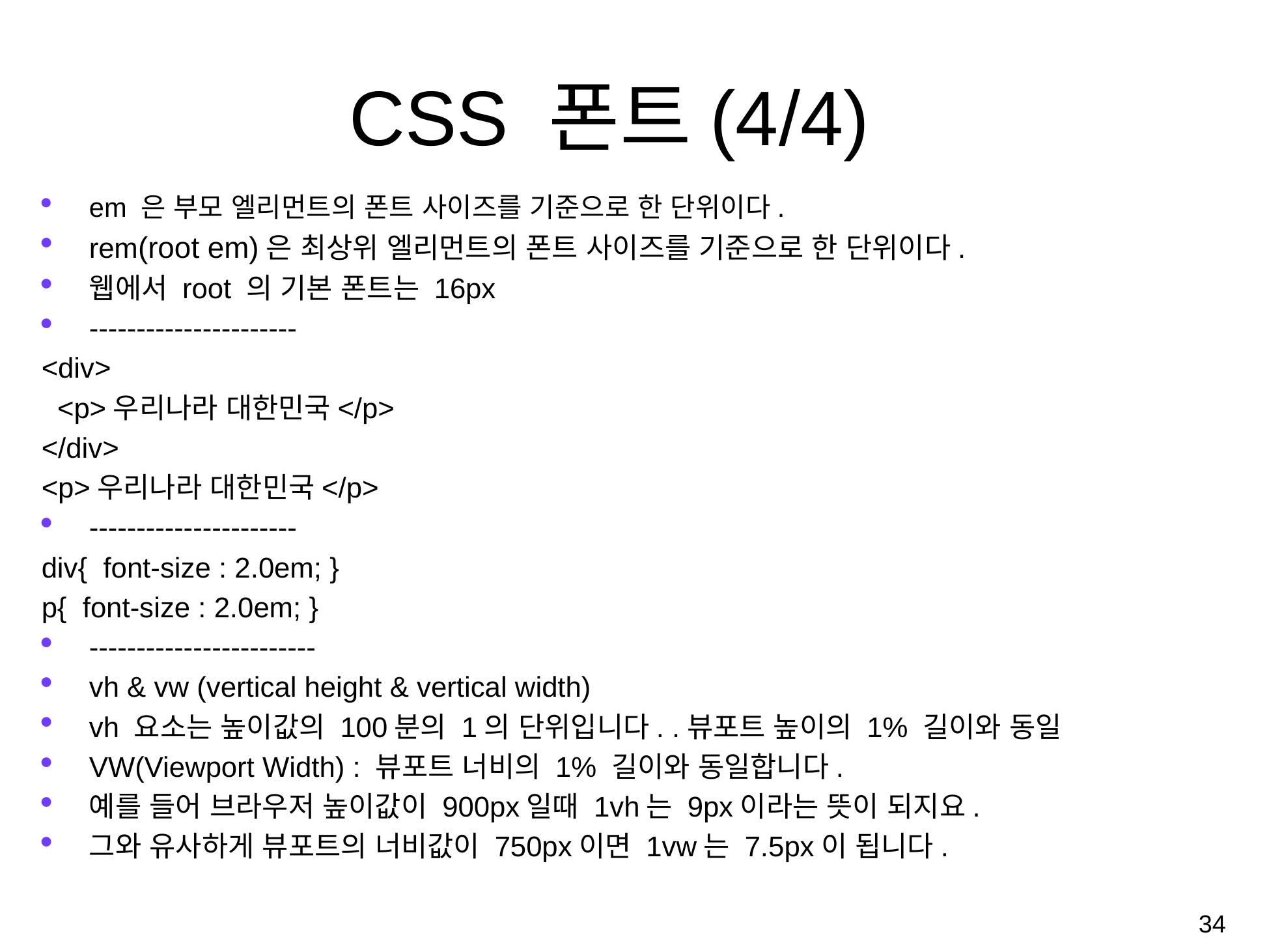

# CSS 폰트(4/4)
em 은 부모 엘리먼트의 폰트 사이즈를 기준으로 한 단위이다.
rem(root em)은 최상위 엘리먼트의 폰트 사이즈를 기준으로 한 단위이다.
웹에서 root 의 기본 폰트는 16px
----------------------
<div>
  <p>우리나라 대한민국</p>
</div>
<p>우리나라 대한민국</p>
----------------------
div{  font-size : 2.0em; }
p{  font-size : 2.0em; }
------------------------
vh & vw (vertical height & vertical width)
vh 요소는 높이값의 100분의 1의 단위입니다. .뷰포트 높이의 1% 길이와 동일
VW(Viewport Width) : 뷰포트 너비의 1% 길이와 동일합니다.
예를 들어 브라우저 높이값이 900px일때 1vh는 9px이라는 뜻이 되지요.
그와 유사하게 뷰포트의 너비값이 750px이면 1vw는 7.5px이 됩니다.
34